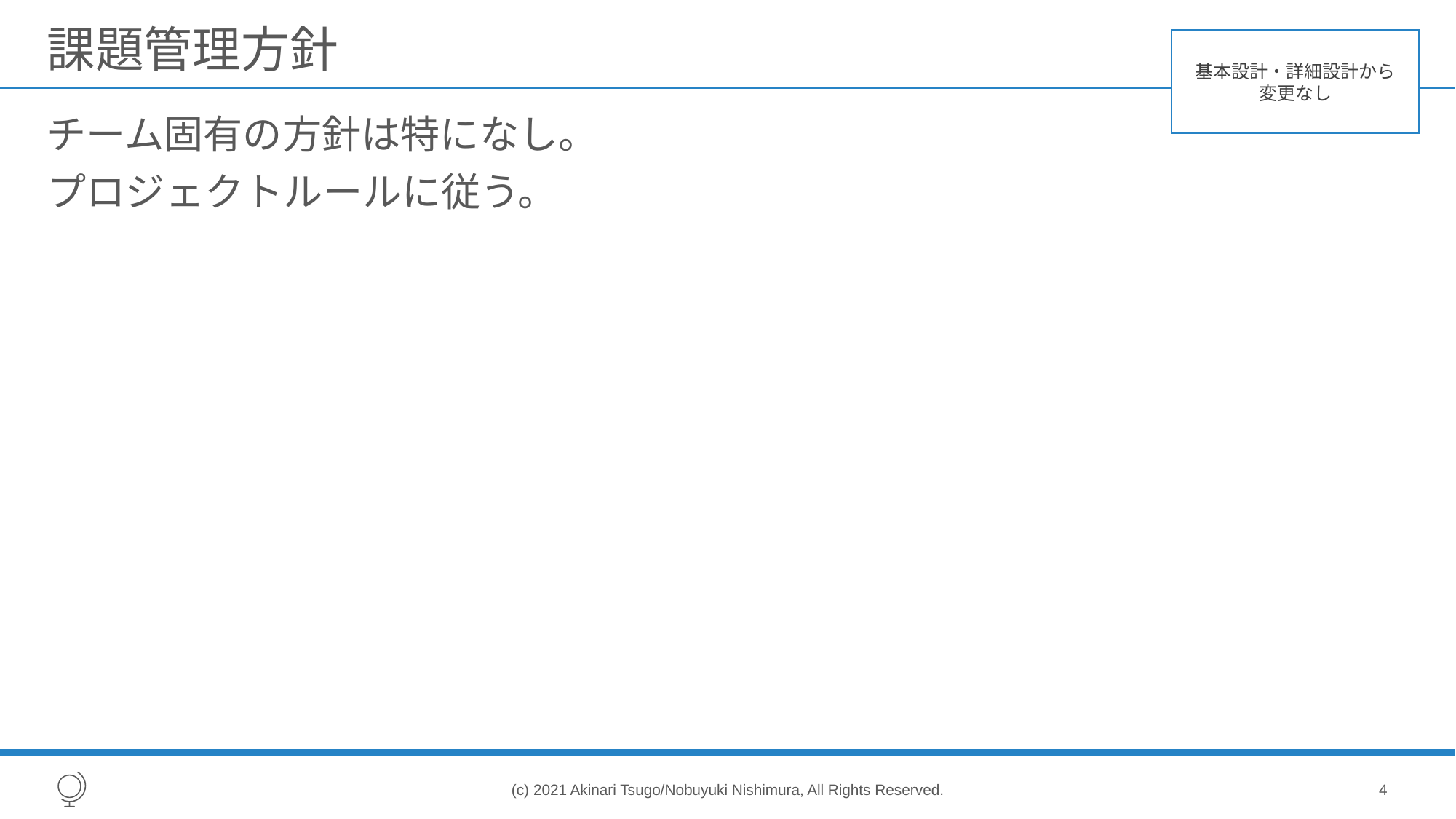

# 課題管理方針
基本設計・詳細設計から
変更なし
チーム固有の方針は特になし。
プロジェクトルールに従う。